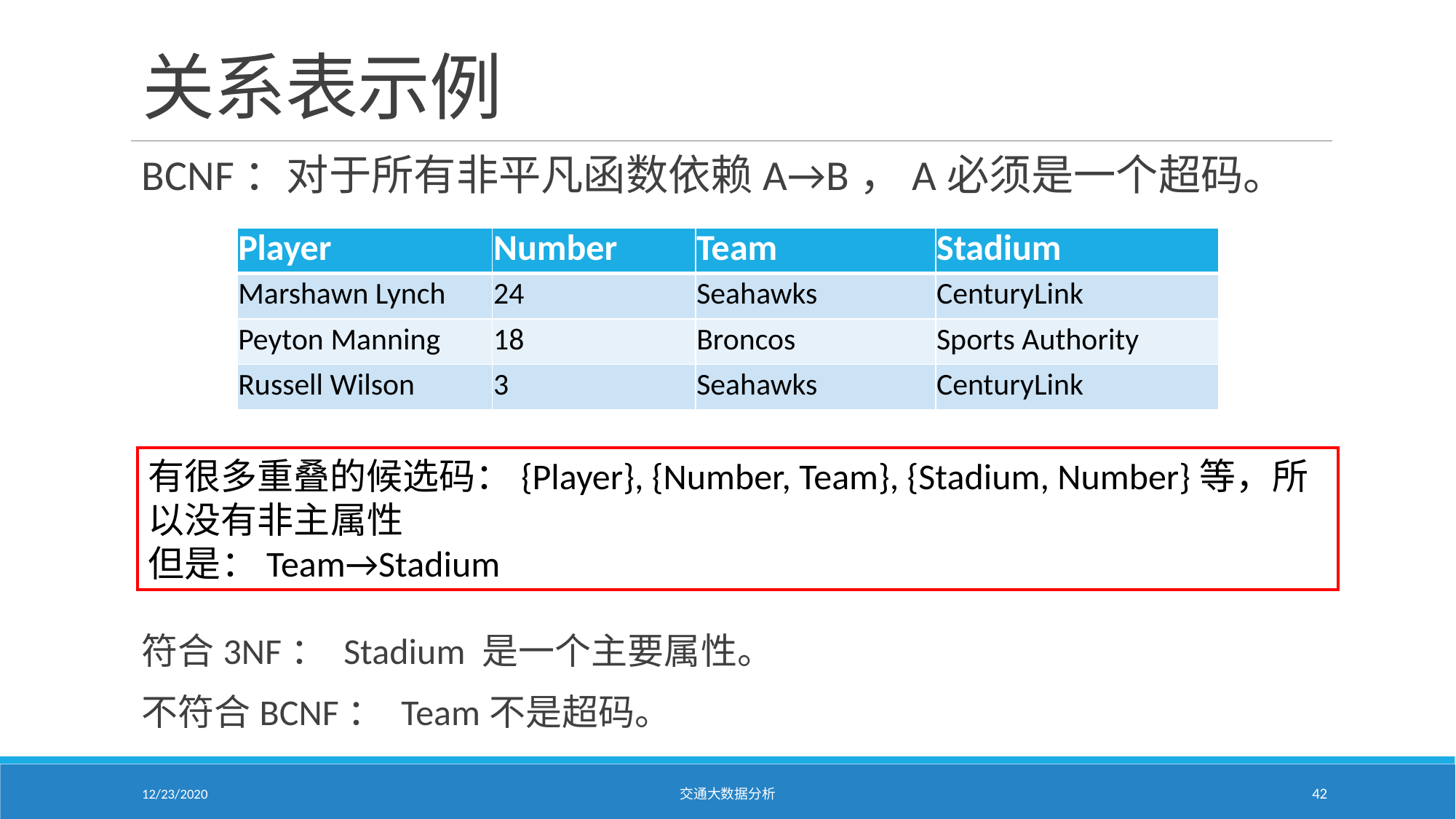

# 关系表示例
BCNF：对于所有非平凡函数依赖A→B，A必须是一个超码。
| Player | Number | Team | Stadium |
| --- | --- | --- | --- |
| Marshawn Lynch | 24 | Seahawks | CenturyLink |
| Peyton Manning | 18 | Broncos | Sports Authority |
| Russell Wilson | 3 | Seahawks | CenturyLink |
有很多重叠的候选码：{Player}, {Number, Team}, {Stadium, Number}等，所以没有非主属性
但是：Team→Stadium
符合3NF： Stadium 是一个主要属性。
不符合BCNF： Team不是超码。
12/23/2020
交通大数据分析
42